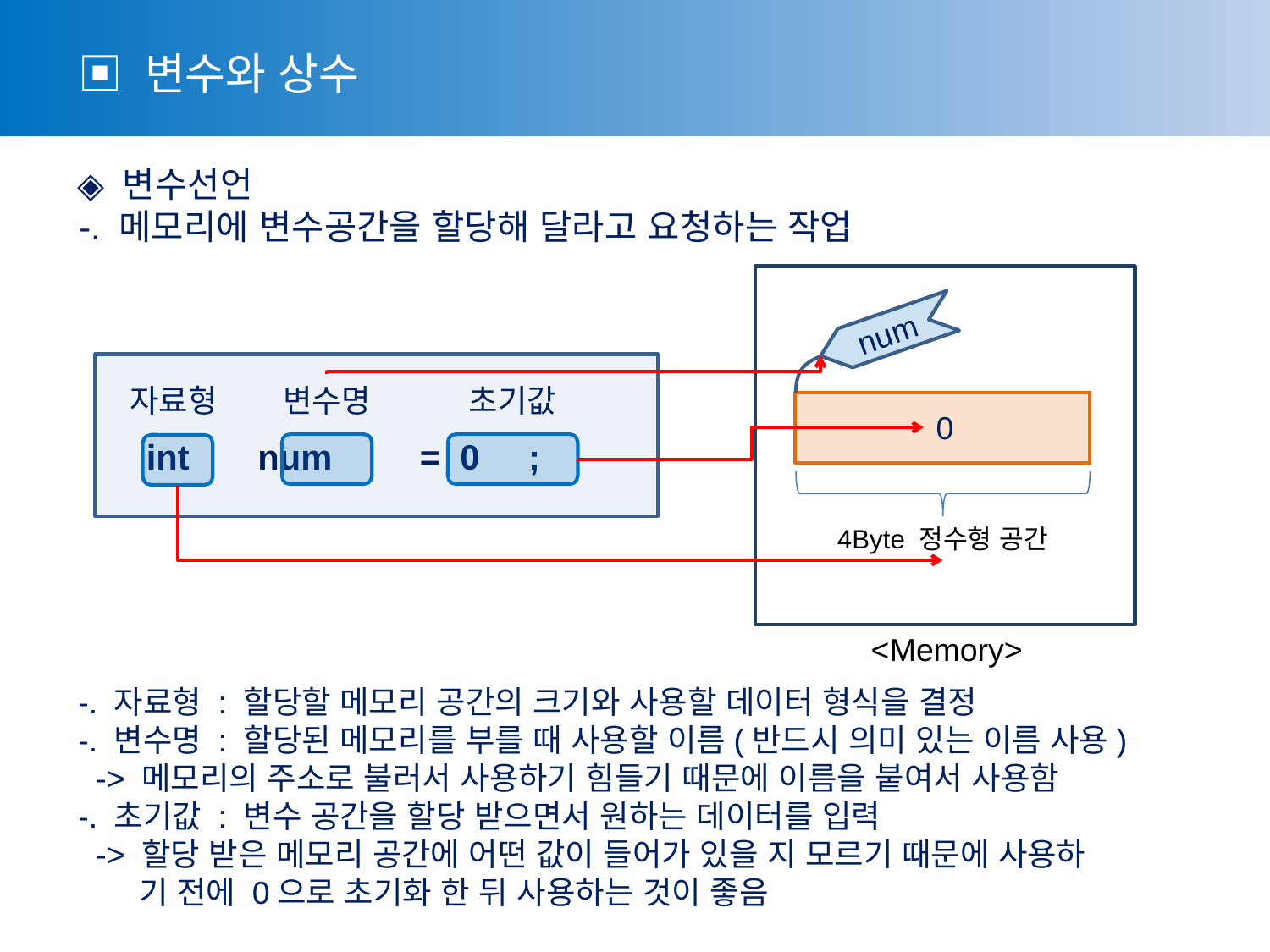

▣ 변수와 상수
 ◈ 변수선언
 -. 메모리에 변수공간을 할당해 달라고 요청하는 작업

<Memory>
num

    int       num         =  0     ;
자료형

변수명

초기값

0

4Byte 정수형 공간
 -. 자료형 : 할당할 메모리 공간의 크기와 사용할 데이터 형식을 결정
 -. 변수명 : 할당된 메모리를 부를 때 사용할 이름(반드시 의미 있는 이름 사용)
   -> 메모리의 주소로 불러서 사용하기 힘들기 때문에 이름을 붙여서 사용함
 -. 초기값 : 변수 공간을 할당 받으면서 원하는 데이터를 입력
   -> 할당 받은 메모리 공간에 어떤 값이 들어가 있을 지 모르기 때문에 사용하
       기 전에 0으로 초기화 한 뒤 사용하는 것이 좋음